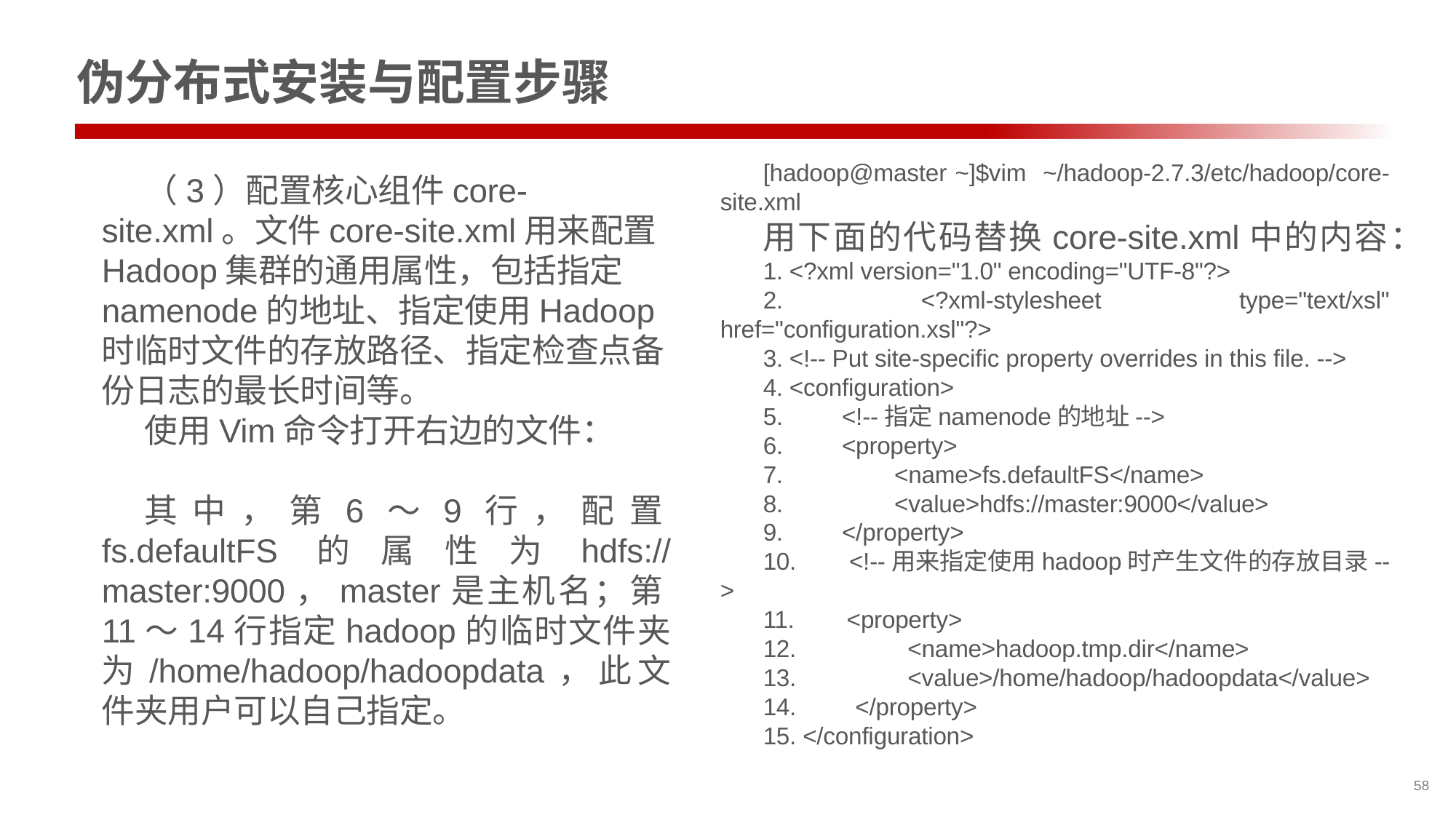

# 伪分布式安装与配置步骤

[hadoop@master ~]$vim  ~/hadoop-2.7.3/etc/hadoop/core-site.xml
用下面的代码替换core-site.xml中的内容：
1. <?xml version="1.0" encoding="UTF-8"?>
2. <?xml-stylesheet type="text/xsl" href="configuration.xsl"?>
3. <!-- Put site-specific property overrides in this file. -->
4. <configuration>
5.         <!--指定namenode的地址-->
6.         <property>
7.                 <name>fs.defaultFS</name>
8.                 <value>hdfs://master:9000</value>
9.         </property>
10.        <!--用来指定使用hadoop时产生文件的存放目录-->
11.        <property>
12.                 <name>hadoop.tmp.dir</name>
13.                 <value>/home/hadoop/hadoopdata</value>
14.         </property>
15. </configuration>
（3）配置核心组件core-site.xml。文件core-site.xml用来配置Hadoop集群的通用属性，包括指定namenode的地址、指定使用Hadoop时临时文件的存放路径、指定检查点备份日志的最长时间等。
使用Vim命令打开右边的文件：

其中，第6～9行，配置fs.defaultFS的属性为hdfs://master:9000，master是主机名；第11～14行指定hadoop的临时文件夹为/home/hadoop/hadoopdata，此文件夹用户可以自己指定。
58